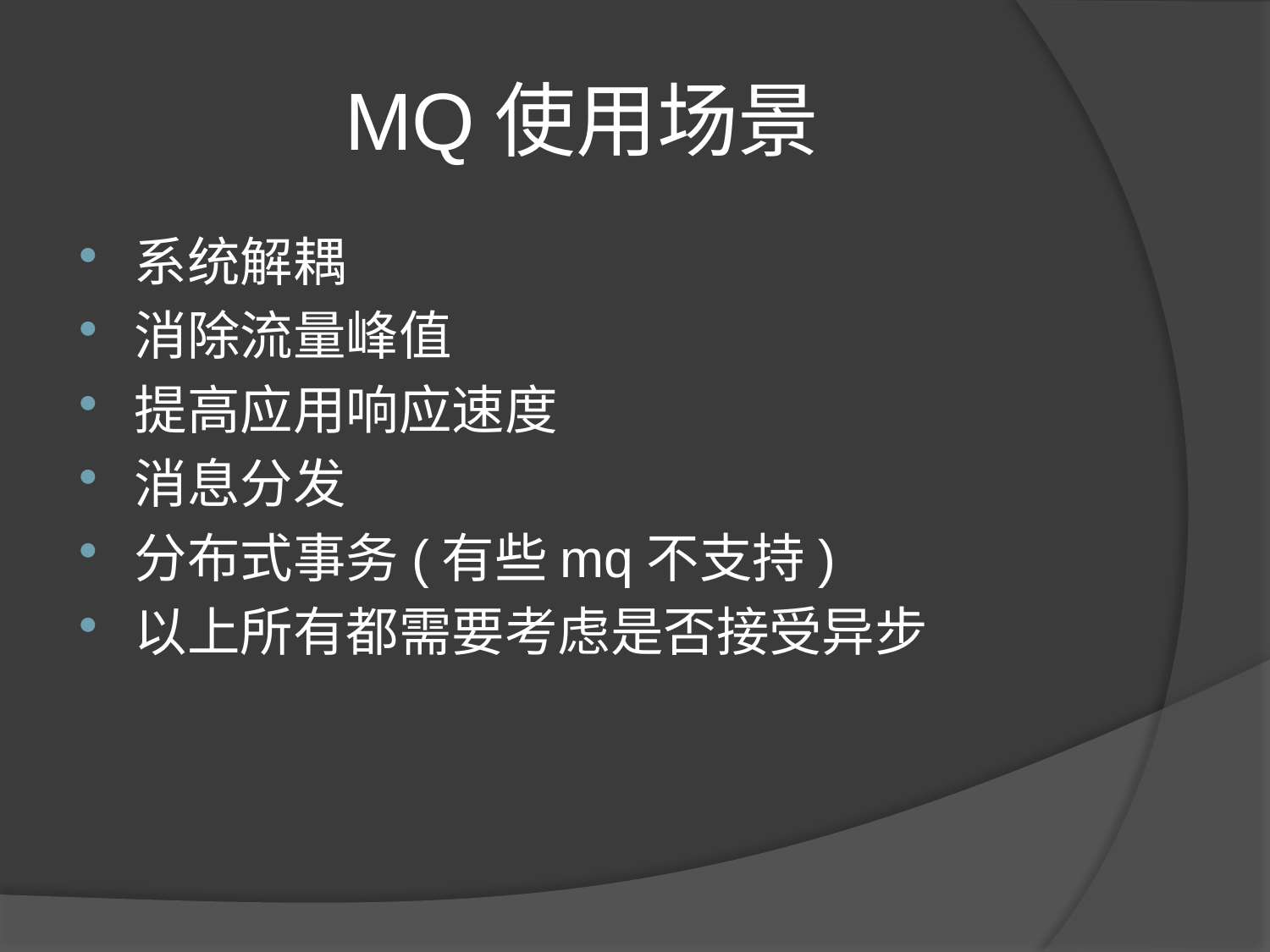

# MQ使用场景
系统解耦
消除流量峰值
提高应用响应速度
消息分发
分布式事务(有些mq不支持)
以上所有都需要考虑是否接受异步